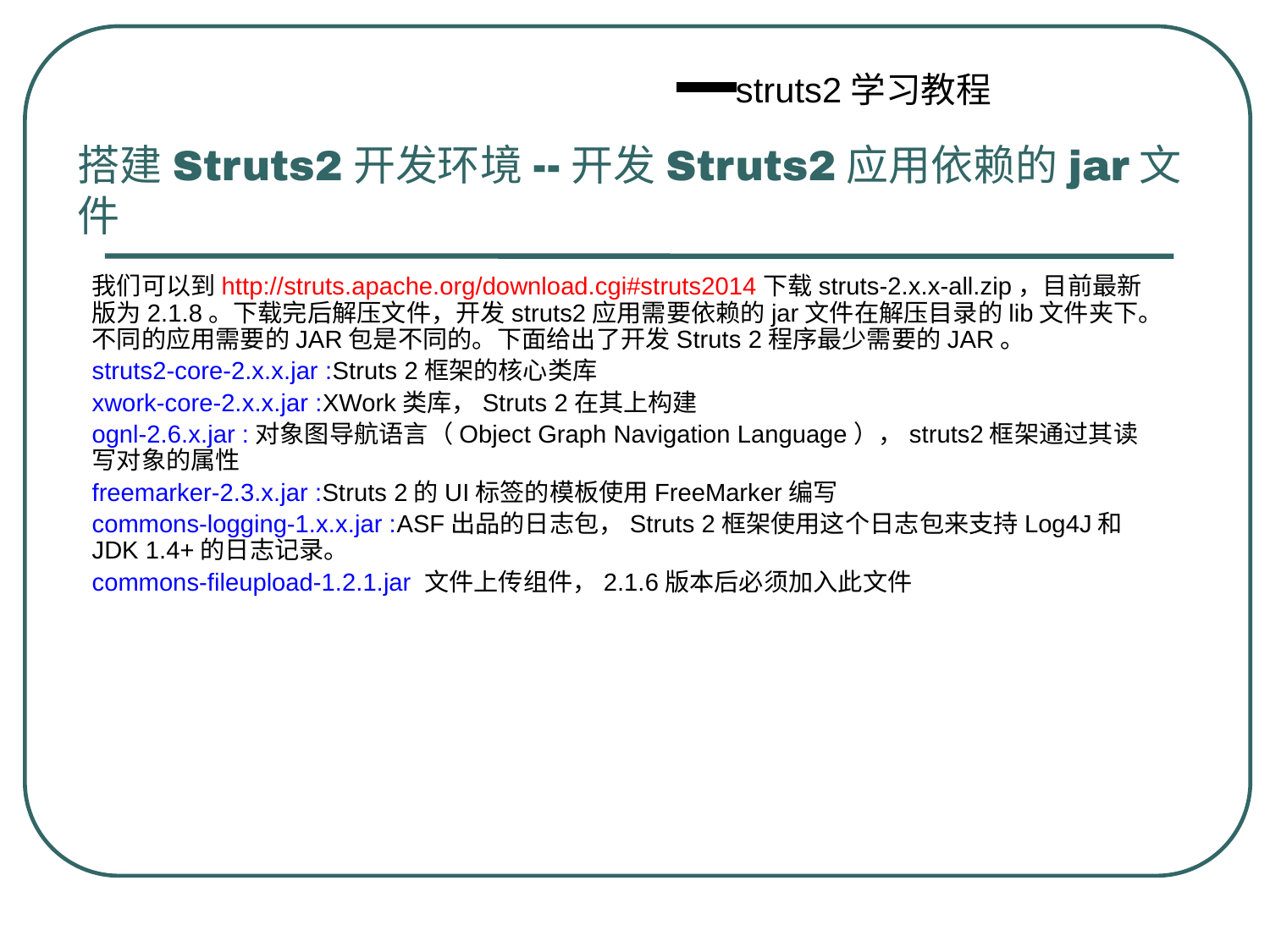

搭建Struts2开发环境--开发Struts2应用依赖的jar文件
我们可以到http://struts.apache.org/download.cgi#struts2014下载struts-2.x.x-all.zip，目前最新版为2.1.8。下载完后解压文件，开发struts2应用需要依赖的jar文件在解压目录的lib文件夹下。不同的应用需要的JAR包是不同的。下面给出了开发Struts 2程序最少需要的JAR。
struts2-core-2.x.x.jar :Struts 2框架的核心类库
xwork-core-2.x.x.jar :XWork类库，Struts 2在其上构建
ognl-2.6.x.jar :对象图导航语言（Object Graph Navigation Language），struts2框架通过其读写对象的属性
freemarker-2.3.x.jar :Struts 2的UI标签的模板使用FreeMarker编写
commons-logging-1.x.x.jar :ASF出品的日志包，Struts 2框架使用这个日志包来支持Log4J和JDK 1.4+的日志记录。
commons-fileupload-1.2.1.jar 文件上传组件，2.1.6版本后必须加入此文件